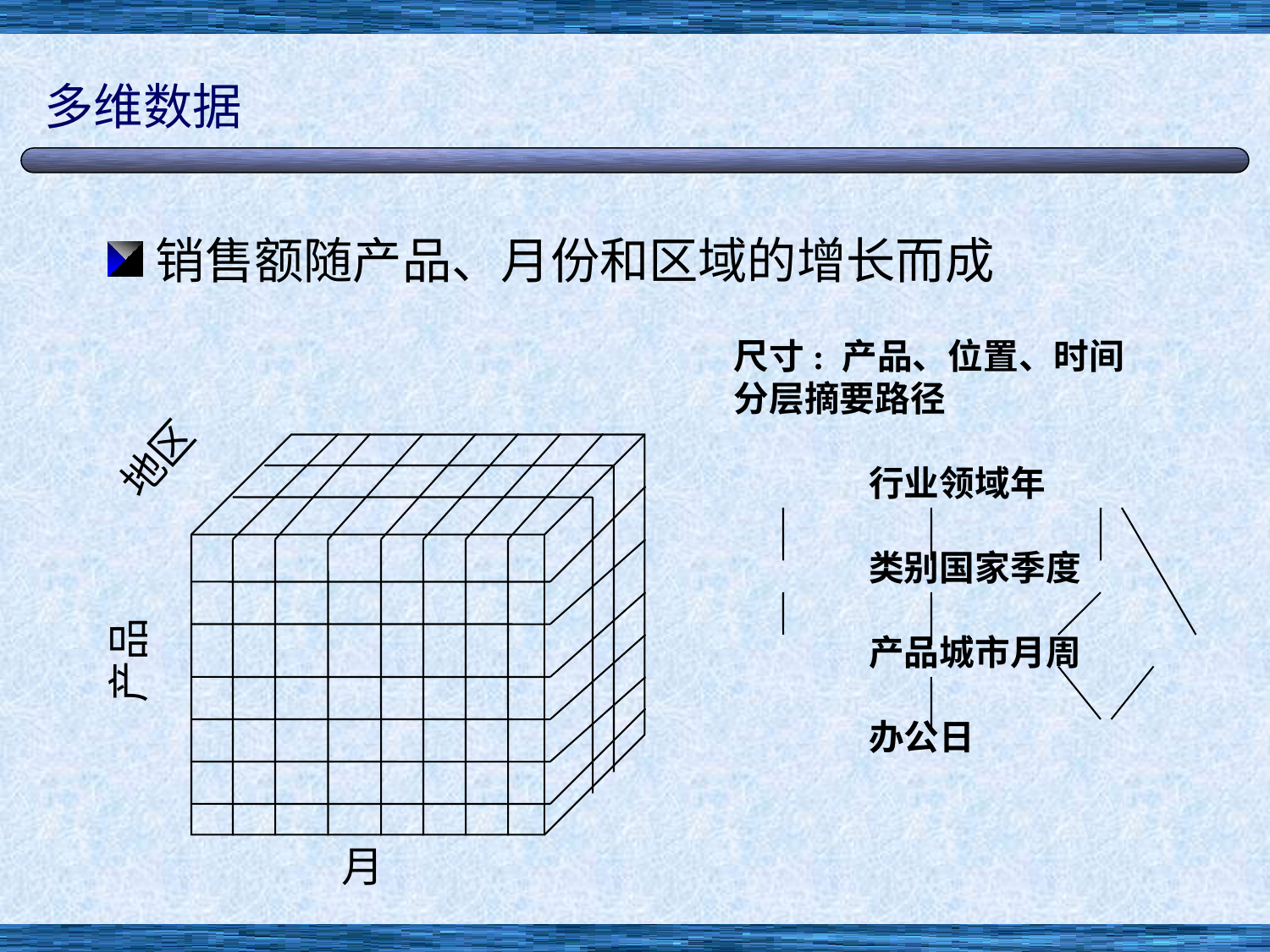

# 多维数据
销售额随产品、月份和区域的增长而成
尺寸: 产品、位置、时间
分层摘要路径
地区

行业领域年

类别国家季度

产品城市月周

办公日

产品

月